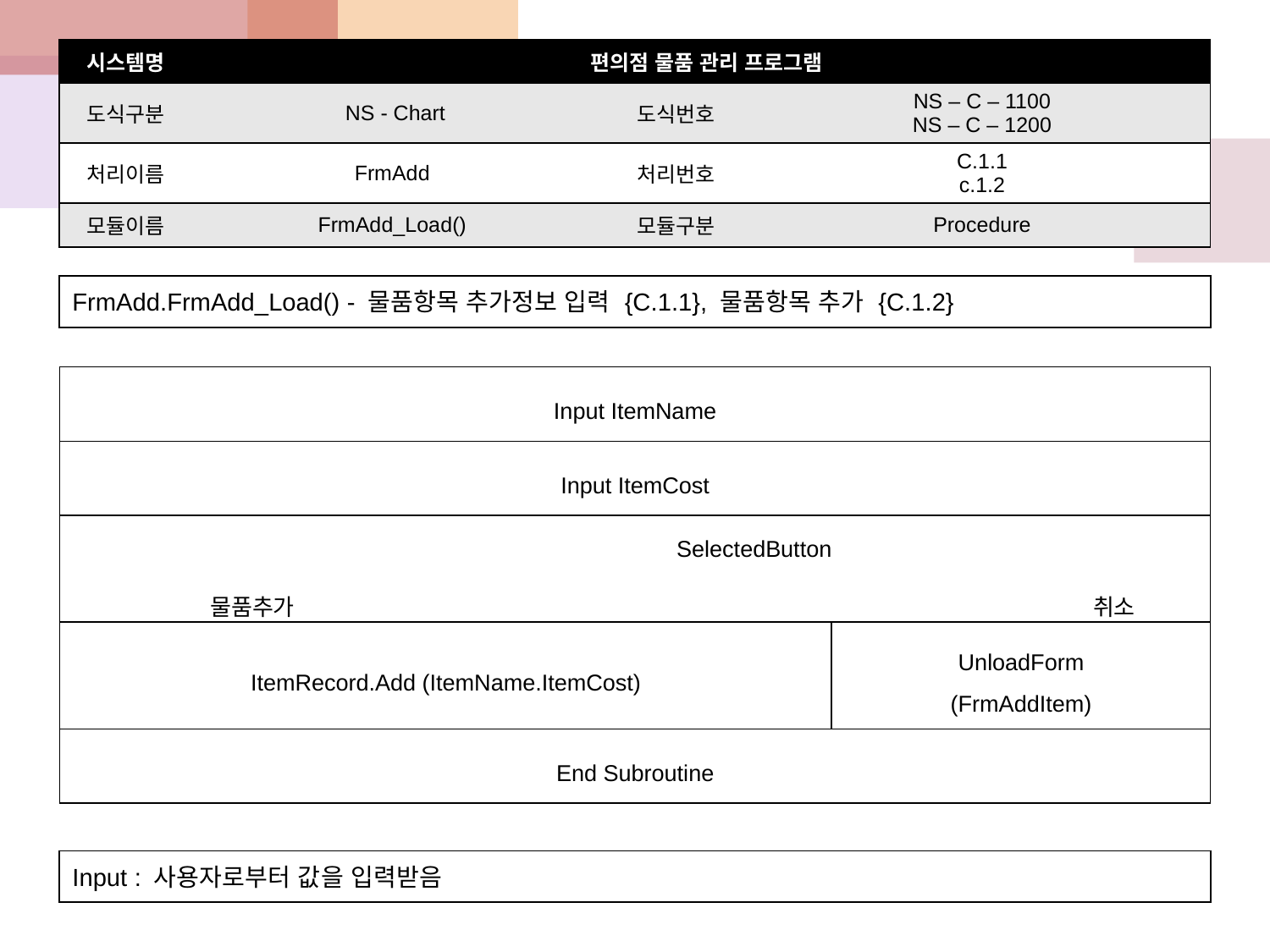

| 시스템명 | 편의점 물품 관리 프로그램 |  |  |
| --- | --- | --- | --- |
| 도식구분 | NS - Chart | 도식번호 | NS – C – 1100 NS – C – 1200 |
| 처리이름 | FrmAdd | 처리번호 | C.1.1 c.1.2 |
| 모듈이름 | FrmAdd\_Load() | 모듈구분 | Procedure |
| FrmAdd.FrmAdd\_Load() - 물품항목 추가정보 입력 {C.1.1}, 물품항목 추가 {C.1.2} |
| --- |
| Input ItemName |  |  |  |
| --- | --- | --- | --- |
| Input ItemCost |  |  |  |
|  | SelectedButton |  |  |
| 물품추가 |  |  | 취소 |
| ItemRecord.Add (ItemName.ItemCost) |  | UnloadForm (FrmAddItem) |  |
| End Subroutine |  |  |  |
| Input : 사용자로부터 값을 입력받음 |
| --- |